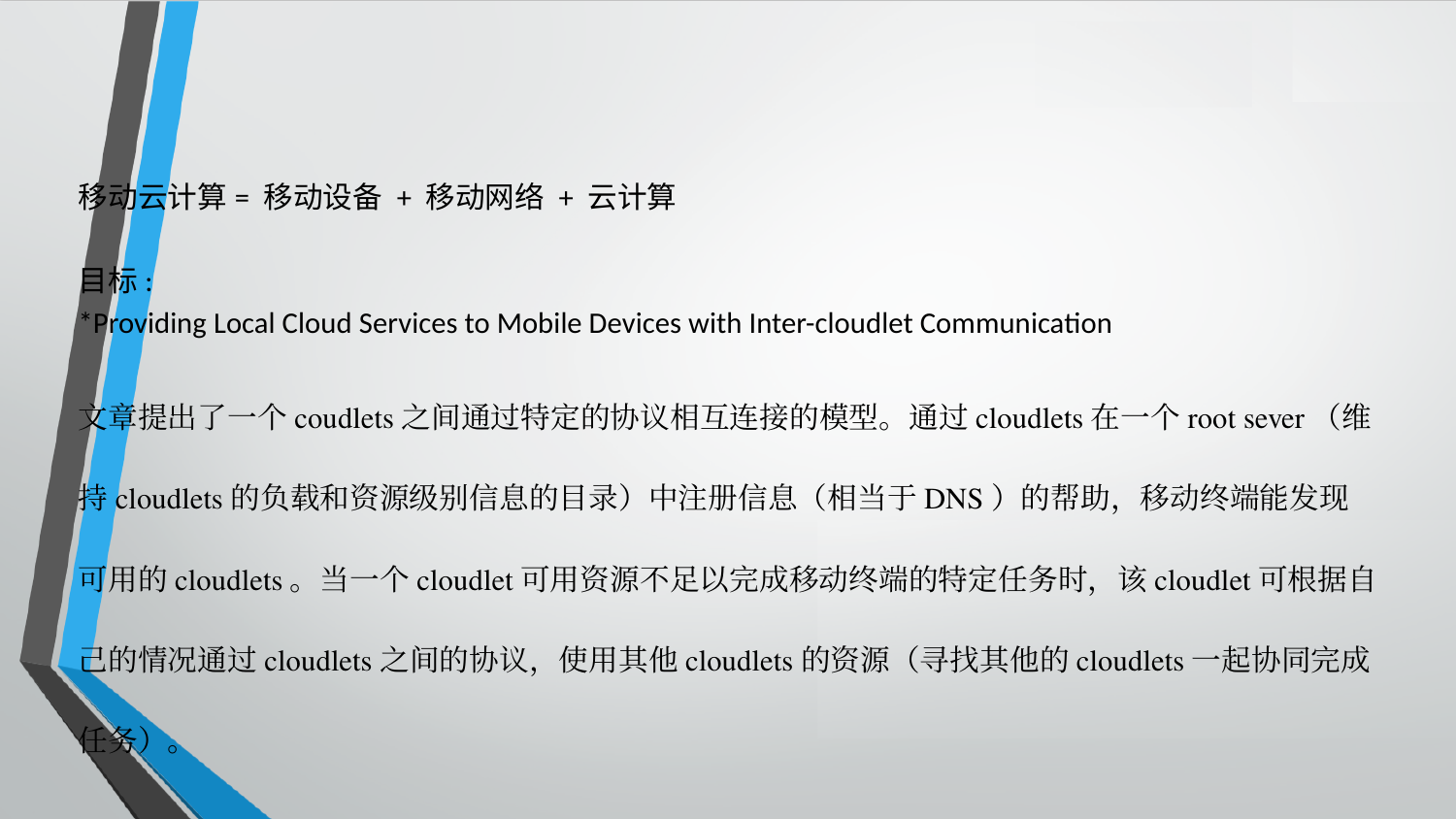

移动云计算= 移动设备 + 移动网络 + 云计算

目标:
*Providing Local Cloud Services to Mobile Devices with Inter-cloudlet Communication
文章提出了一个coudlets之间通过特定的协议相互连接的模型。通过cloudlets在一个root sever（维持cloudlets的负载和资源级别信息的目录）中注册信息（相当于DNS）的帮助，移动终端能发现可用的cloudlets。当一个cloudlet可用资源不足以完成移动终端的特定任务时，该cloudlet可根据自己的情况通过cloudlets之间的协议，使用其他cloudlets的资源（寻找其他的cloudlets一起协同完成任务）。
文章提到cloudlet federation